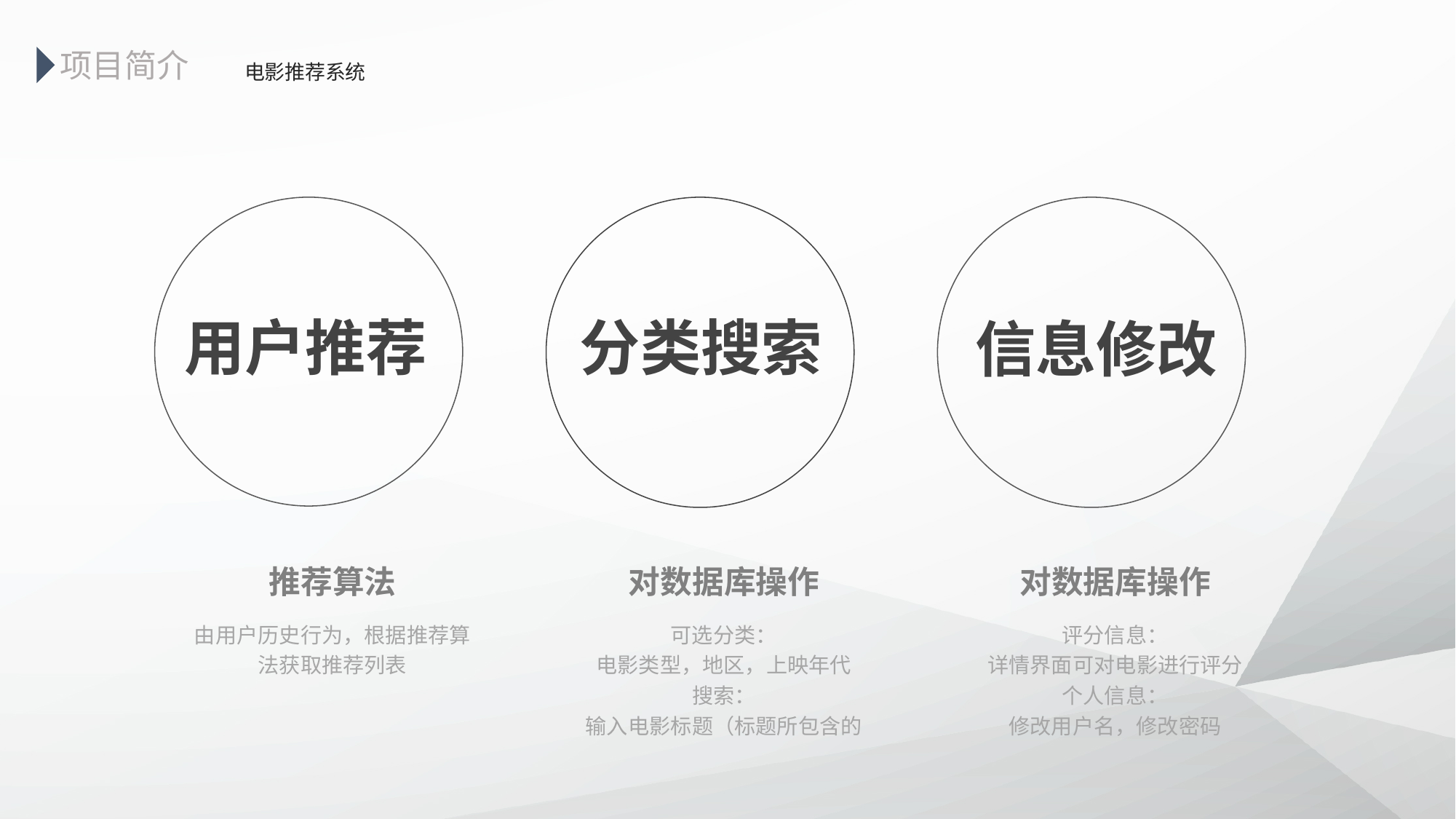

项目简介
电影推荐系统

用户推荐
分类搜索
信息修改
推荐算法
由用户历史行为，根据推荐算法获取推荐列表
对数据库操作
可选分类：
电影类型，地区，上映年代
搜索：
输入电影标题（标题所包含的
对数据库操作
评分信息：
详情界面可对电影进行评分
个人信息：
修改用户名，修改密码